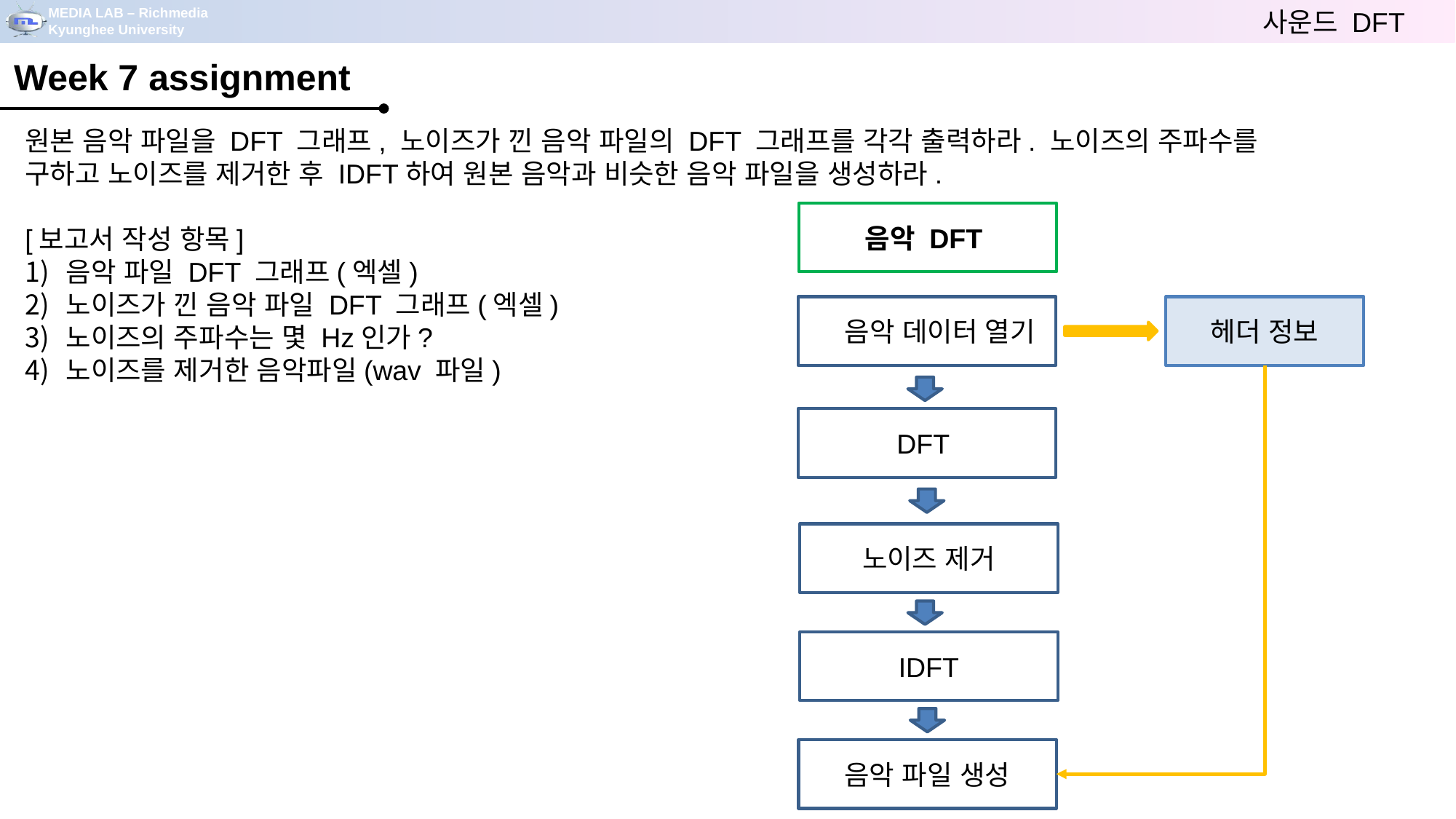

사운드 DFT
Week 7 assignment
원본 음악 파일을 DFT 그래프, 노이즈가 낀 음악 파일의 DFT 그래프를 각각 출력하라. 노이즈의 주파수를 구하고 노이즈를 제거한 후 IDFT하여 원본 음악과 비슷한 음악 파일을 생성하라.

[보고서 작성 항목]
음악 파일 DFT 그래프(엑셀)
노이즈가 낀 음악 파일 DFT 그래프(엑셀)
노이즈의 주파수는 몇 Hz인가?
노이즈를 제거한 음악파일(wav 파일)
음악 DFT
D음악 데이터 열기

DFT

노이즈 제거

IDFT

음악 파일 생성
헤더 정보